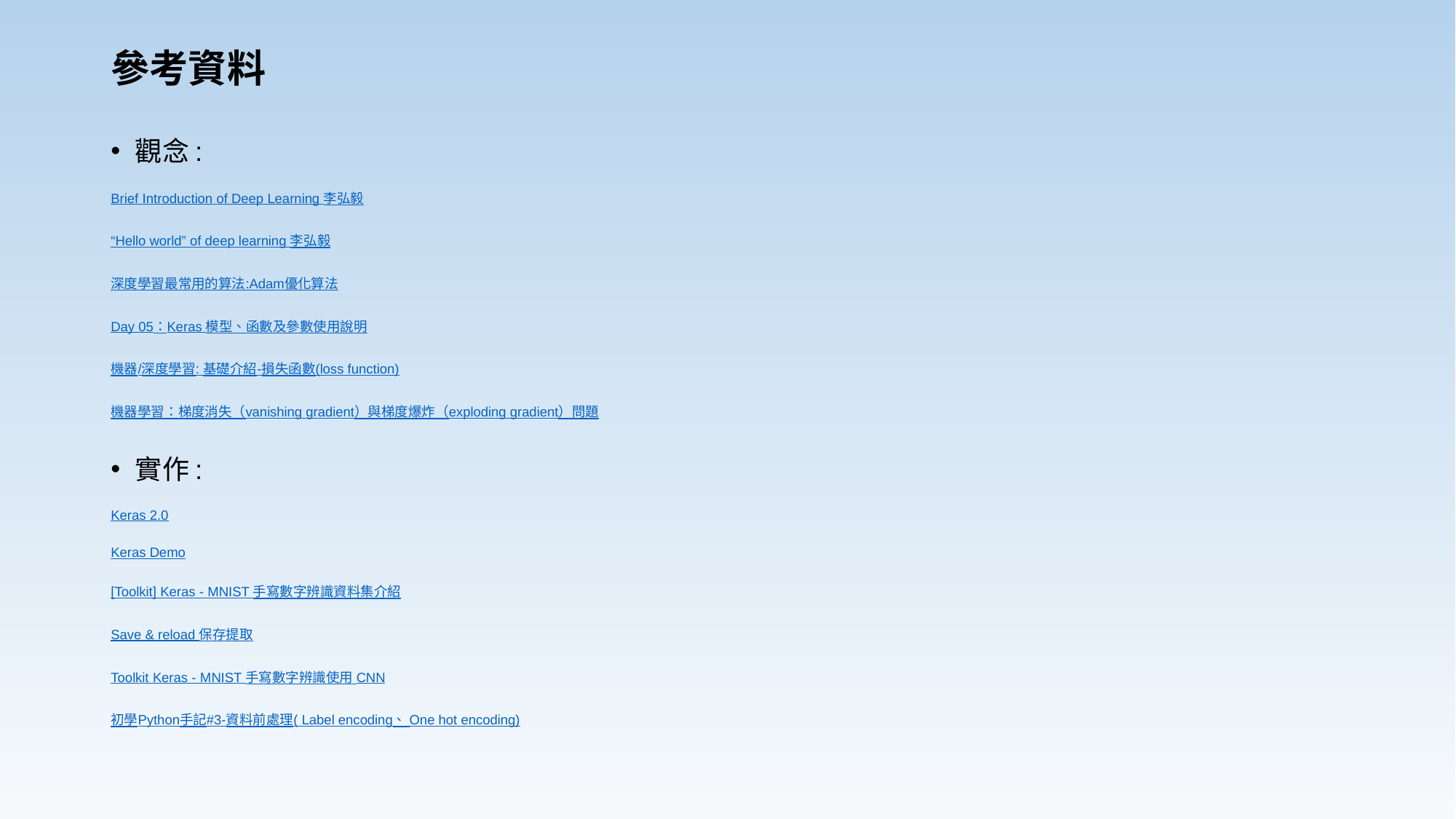

# 參考資料
觀念:
Brief Introduction of Deep Learning 李弘毅
“Hello world” of deep learning 李弘毅
深度學習最常用的算法:Adam優化算法
Day 05：Keras 模型、函數及參數使用說明
機器/深度學習: 基礎介紹-損失函數(loss function)
機器學習：梯度消失（vanishing gradient）與梯度爆炸（exploding gradient）問題
實作:
Keras 2.0
Keras Demo
[Toolkit] Keras - MNIST 手寫數字辨識資料集介紹
Save & reload 保存提取
Toolkit Keras - MNIST 手寫數字辨識使用 CNN
初學Python手記#3-資料前處理( Label encoding、 One hot encoding)